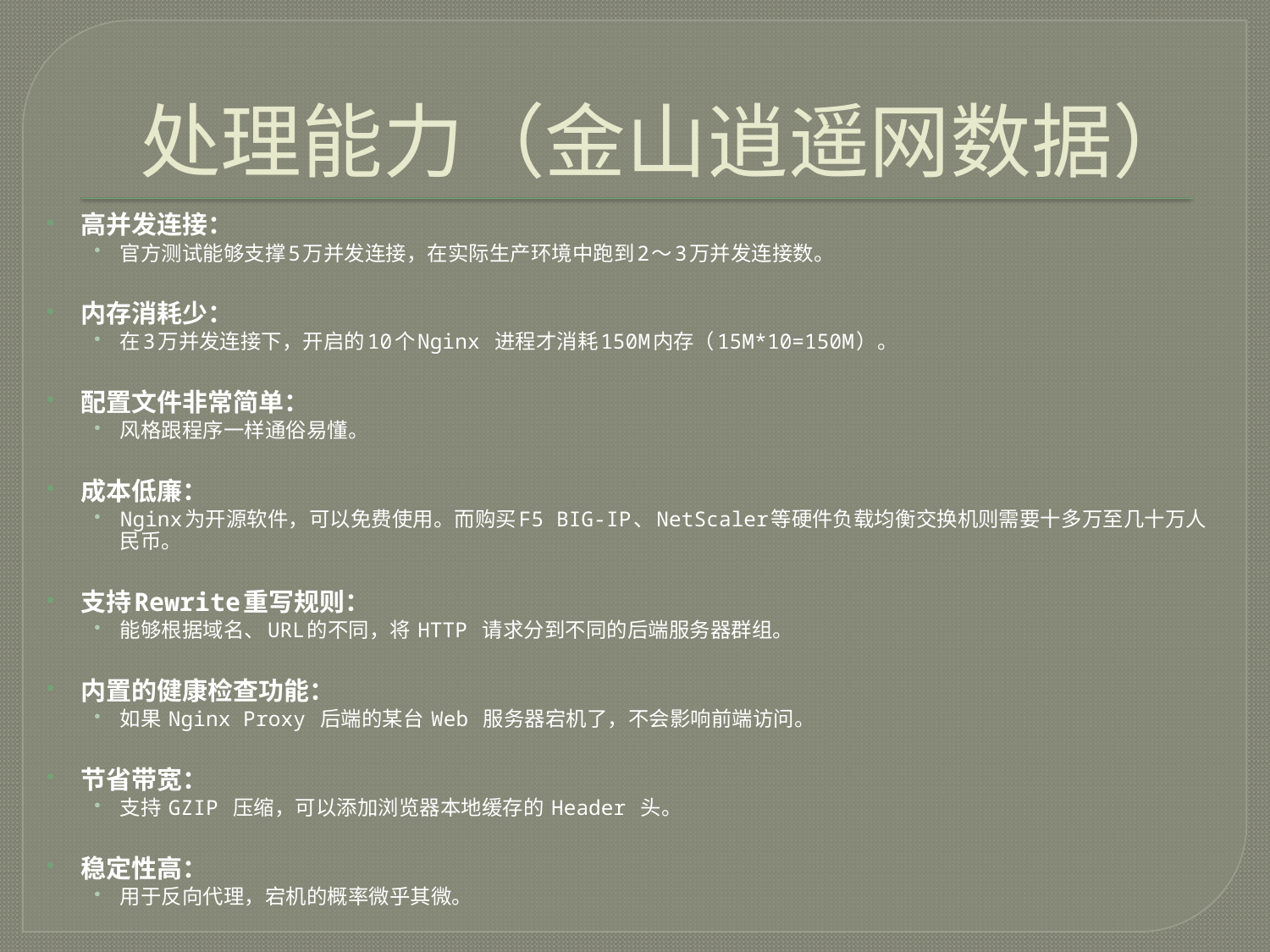

# 处理能力（金山逍遥网数据）
高并发连接：
官方测试能够支撑5万并发连接，在实际生产环境中跑到2～3万并发连接数。

内存消耗少：
在3万并发连接下，开启的10个Nginx 进程才消耗150M内存（15M*10=150M）。

配置文件非常简单：
风格跟程序一样通俗易懂。

成本低廉：
Nginx为开源软件，可以免费使用。而购买F5 BIG-IP、NetScaler等硬件负载均衡交换机则需要十多万至几十万人民币。

支持Rewrite重写规则：
能够根据域名、URL的不同，将 HTTP 请求分到不同的后端服务器群组。

内置的健康检查功能：
如果 Nginx Proxy 后端的某台 Web 服务器宕机了，不会影响前端访问。

节省带宽：
支持 GZIP 压缩，可以添加浏览器本地缓存的 Header 头。

稳定性高：
用于反向代理，宕机的概率微乎其微。